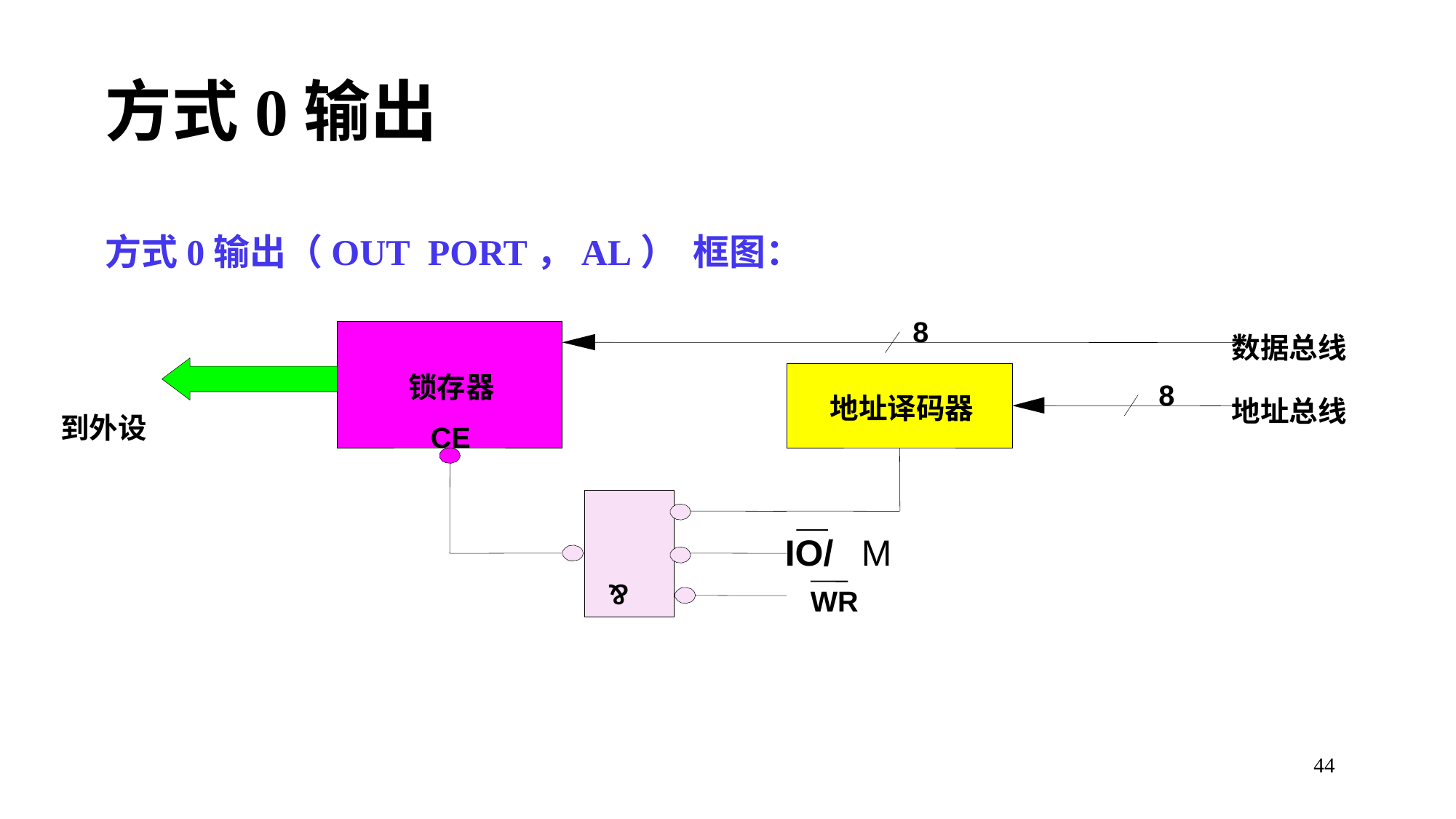

方式0输出

方式0输出（OUT  PORT，AL）  框图：
8

数据总线

锁存器
8
地址译码器
地址总线

到外设
CE

IO/
M

&

WR

44